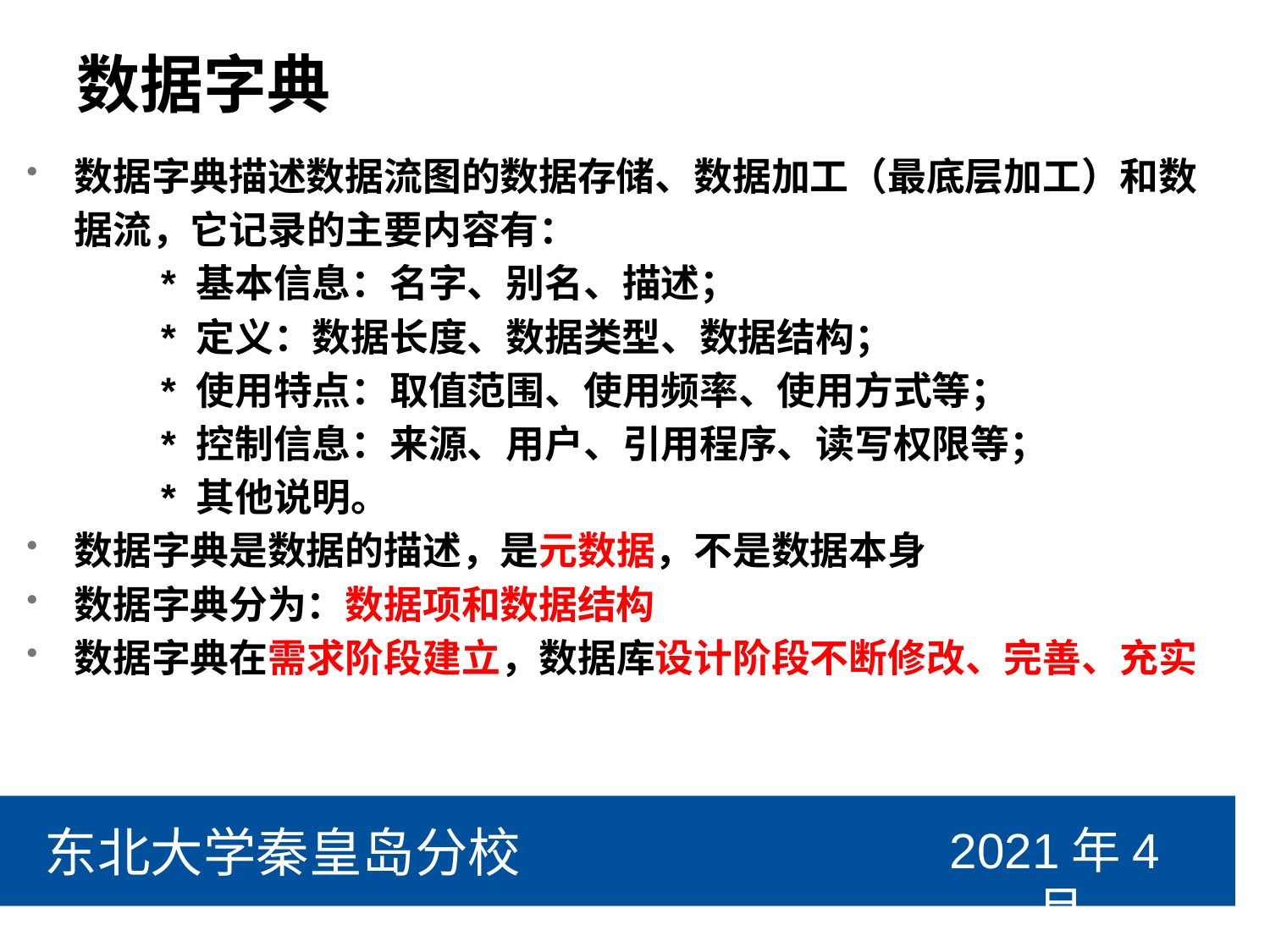

# 数据字典
数据字典描述数据流图的数据存储、数据加工（最底层加工）和数据流，它记录的主要内容有：
　　* 基本信息：名字、别名、描述；
　　* 定义：数据长度、数据类型、数据结构；
　　* 使用特点：取值范围、使用频率、使用方式等；
　　* 控制信息：来源、用户、引用程序、读写权限等；
　　* 其他说明。
数据字典是数据的描述，是元数据，不是数据本身
数据字典分为：数据项和数据结构
数据字典在需求阶段建立，数据库设计阶段不断修改、完善、充实